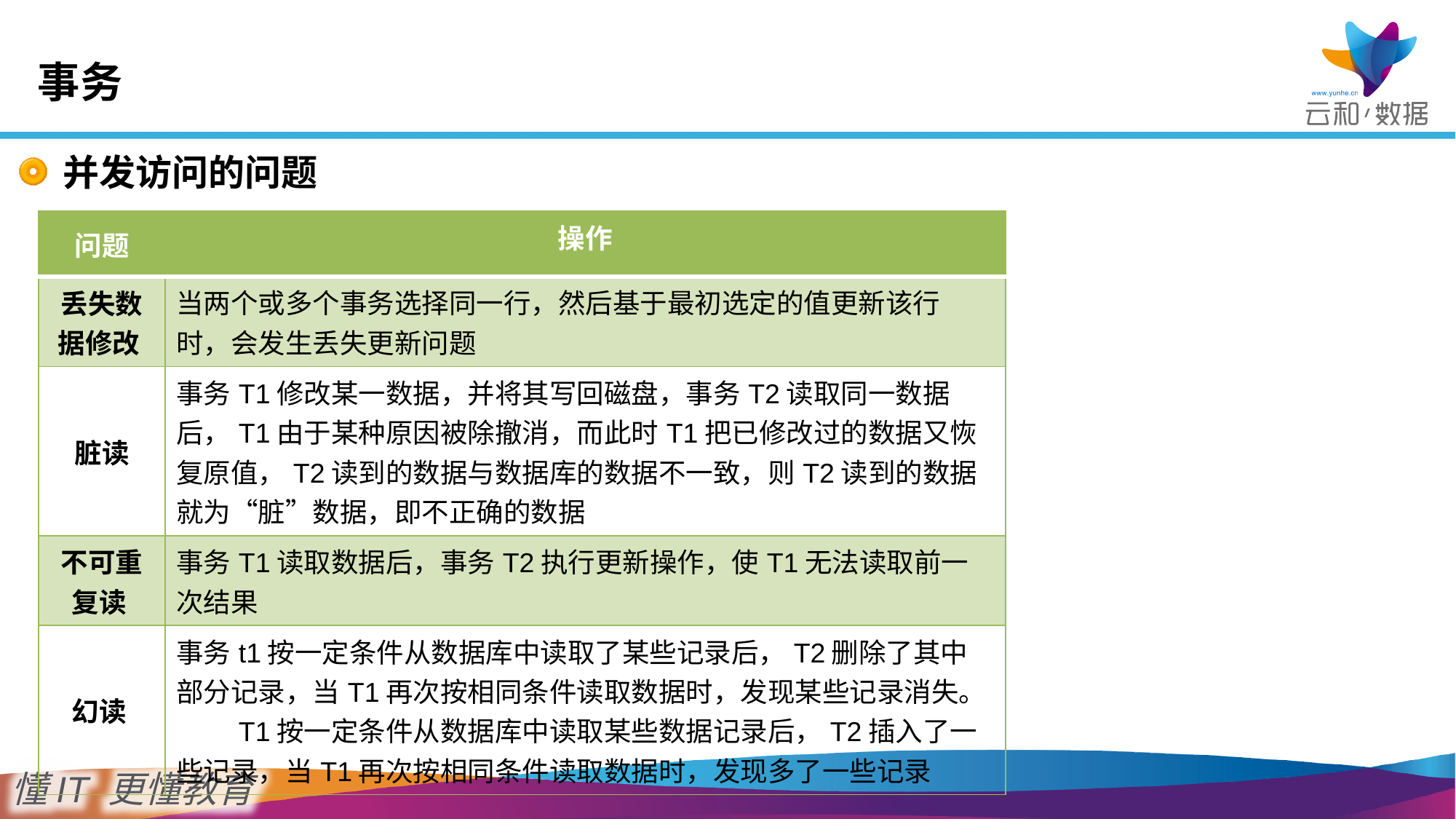

事务
并发访问的问题

| 问题 | 操作 |
| --- | --- |
| 丢失数据修改 | 当两个或多个事务选择同一行，然后基于最初选定的值更新该行时，会发生丢失更新问题 |
| 脏读 | 事务T1修改某一数据，并将其写回磁盘，事务T2读取同一数据后，T1由于某种原因被除撤消，而此时T1把已修改过的数据又恢复原值，T2读到的数据与数据库的数据不一致，则T2读到的数据就为“脏”数据，即不正确的数据 |
| 不可重复读 | 事务T1读取数据后，事务T2执行更新操作，使T1无法读取前一次结果 |
| 幻读 | 事务t1按一定条件从数据库中读取了某些记录后，T2删除了其中部分记录，当T1再次按相同条件读取数据时，发现某些记录消失。 　　T1按一定条件从数据库中读取某些数据记录后，T2插入了一些记录，当T1再次按相同条件读取数据时，发现多了一些记录 |